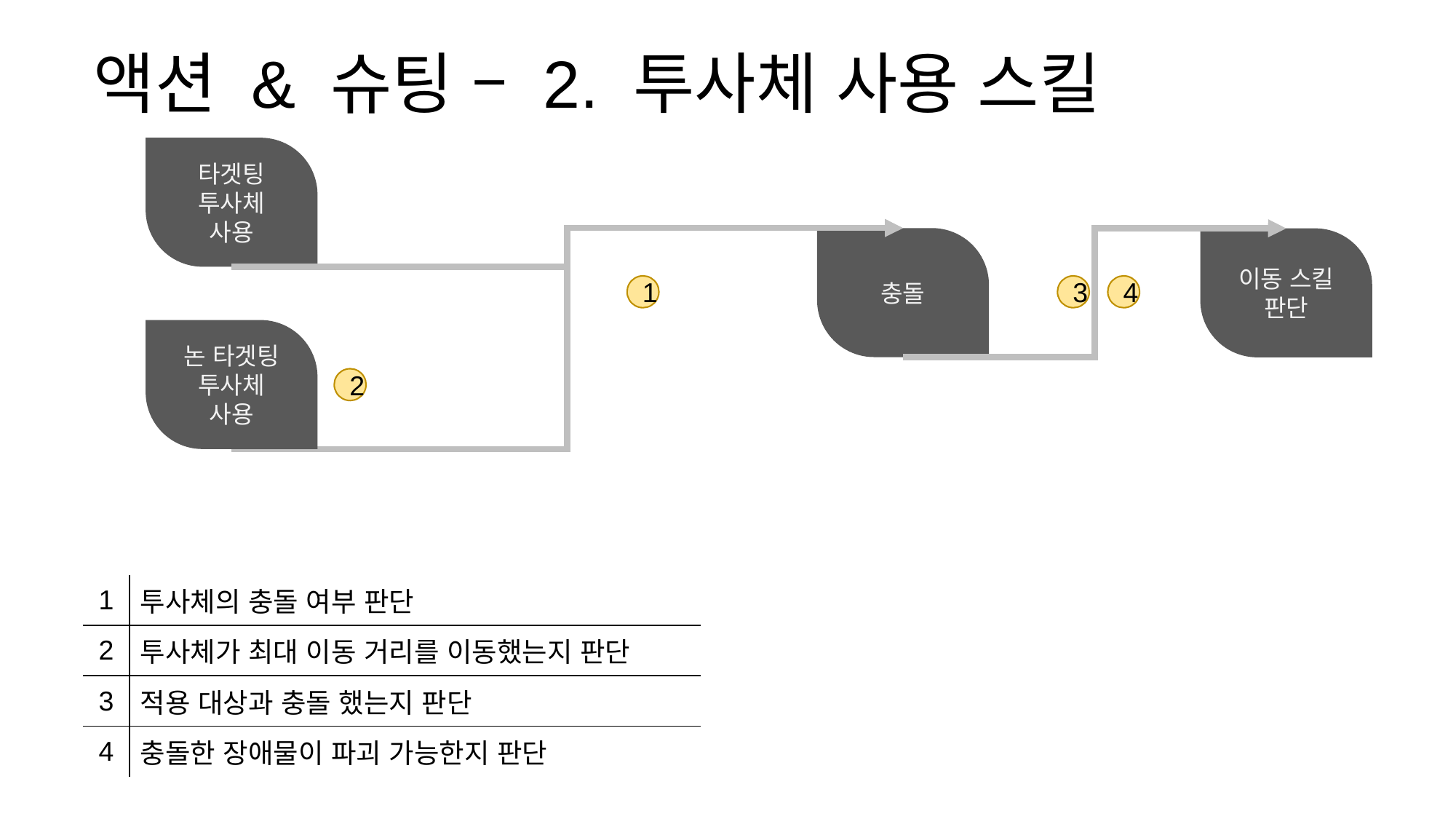

액션 & 슈팅 – 2. 투사체 사용 스킬
타겟팅
투사체
사용
충돌
이동 스킬 판단
1
3
4
논 타겟팅
투사체
사용
2
| 1 | 투사체의 충돌 여부 판단 |
| --- | --- |
| 2 | 투사체가 최대 이동 거리를 이동했는지 판단 |
| 3 | 적용 대상과 충돌 했는지 판단 |
| 4 | 충돌한 장애물이 파괴 가능한지 판단 |